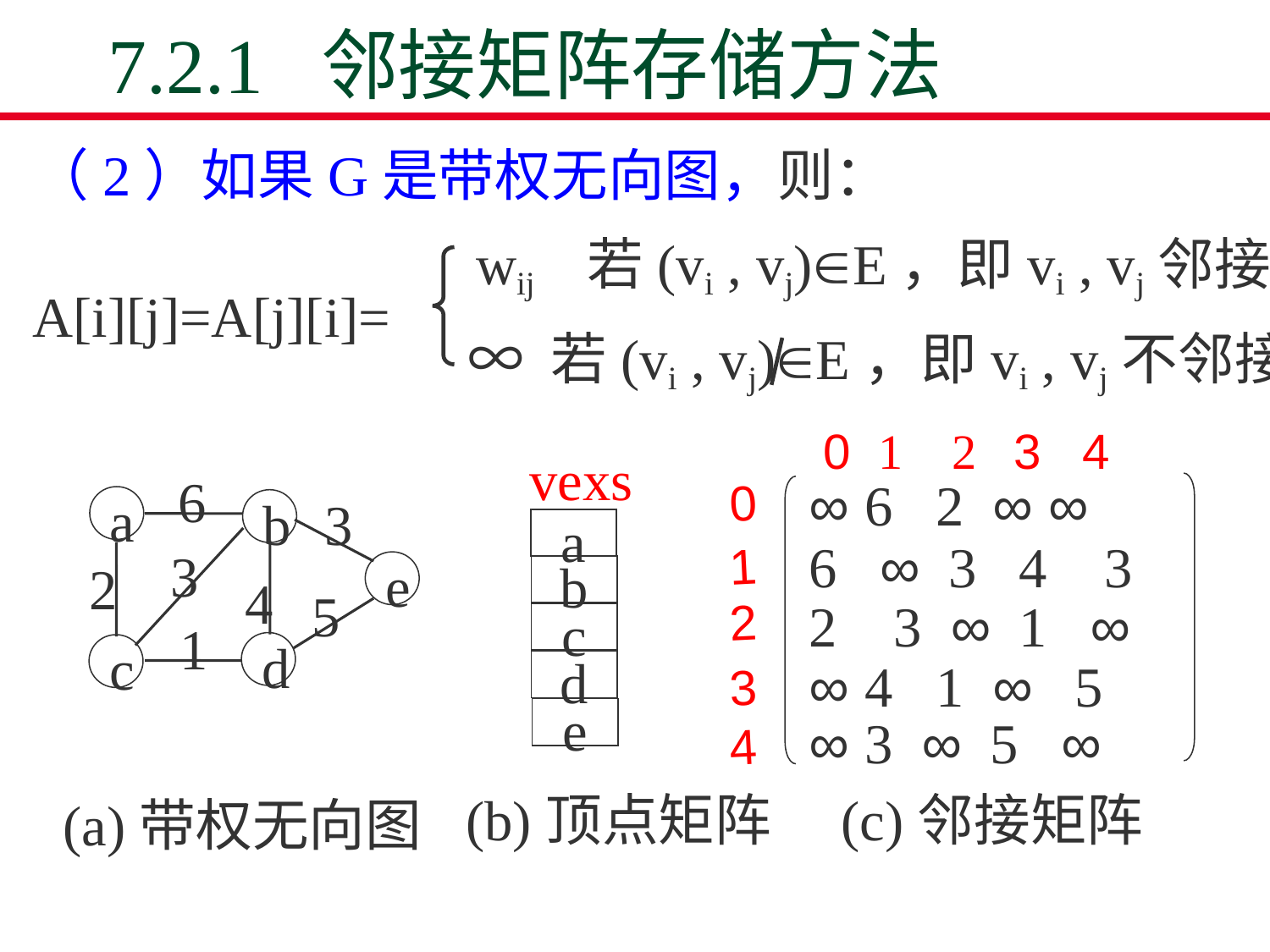

# 7.2.1  邻接矩阵存储方法
（2）如果G是带权无向图，则：

wij    若(vi , vj)∈E，即vi , vj邻接

A[i][j]=A[j][i]=
∞ 若(vi , vj)∈E，即vi , vj不邻接

0  1    2   3   4
vexs
a
b
c
d
e
6
a
b
3

3
e
2
4
5

1
d
c

∞ 6   2  ∞ ∞

6   ∞  3   4    3
2    3  ∞  1   ∞
∞ 4   1  ∞   5
∞ 3  ∞  5   ∞
0
1
2
3
4
(b)顶点矩阵
(c)邻接矩阵
(a)带权无向图